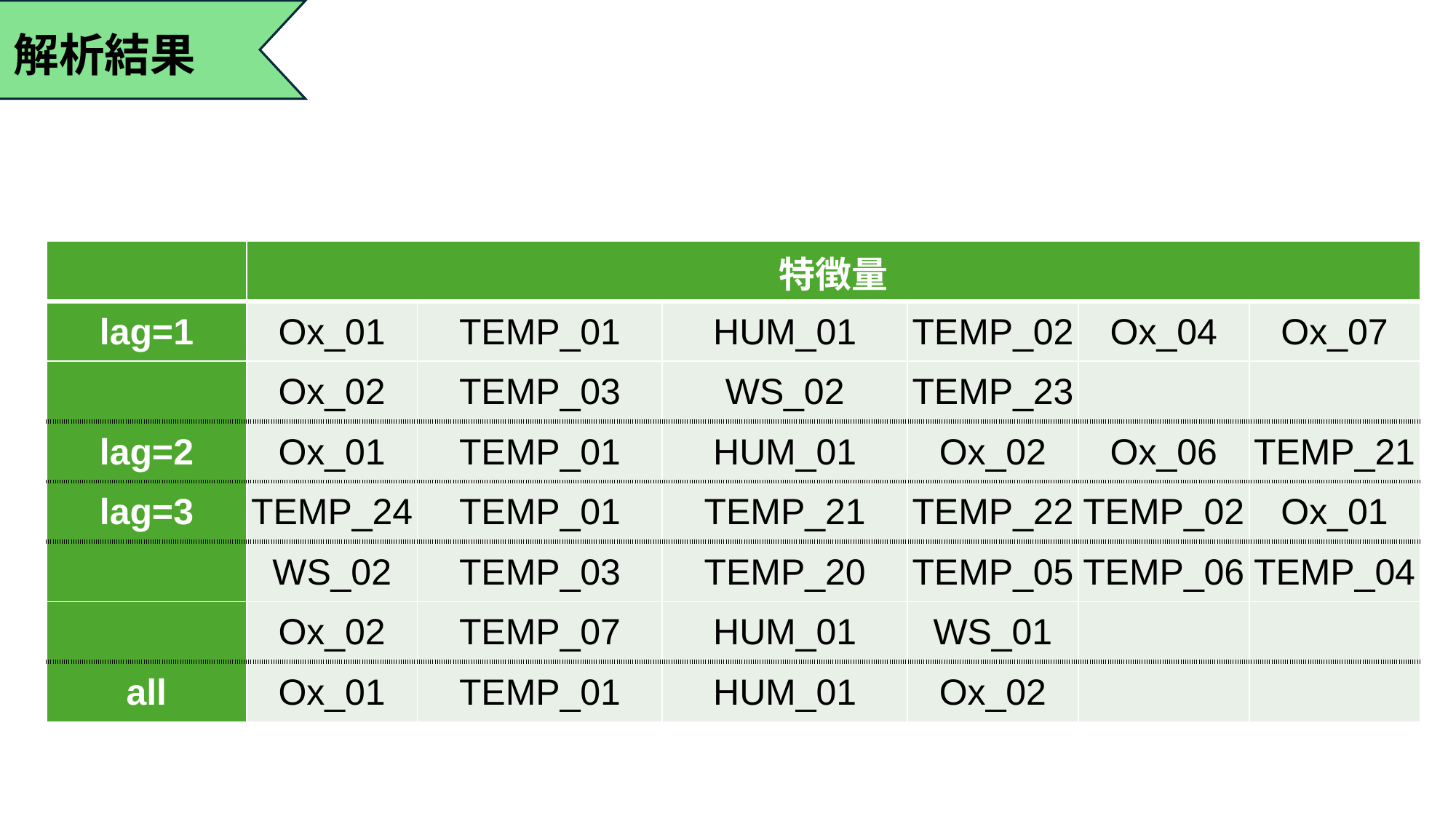

解析結果
|  | 特徴量 |  |  |  |  |  |
| --- | --- | --- | --- | --- | --- | --- |
| lag=1 | Ox\_01 | TEMP\_01 | HUM\_01 | TEMP\_02 | Ox\_04 | Ox\_07 |
|  | Ox\_02 | TEMP\_03 | WS\_02 | TEMP\_23 |  |  |
| lag=2 | Ox\_01 | TEMP\_01 | HUM\_01 | Ox\_02 | Ox\_06 | TEMP\_21 |
| lag=3 | TEMP\_24 | TEMP\_01 | TEMP\_21 | TEMP\_22 | TEMP\_02 | Ox\_01 |
|  | WS\_02 | TEMP\_03 | TEMP\_20 | TEMP\_05 | TEMP\_06 | TEMP\_04 |
|  | Ox\_02 | TEMP\_07 | HUM\_01 | WS\_01 |  |  |
| all | Ox\_01 | TEMP\_01 | HUM\_01 | Ox\_02 |  |  |